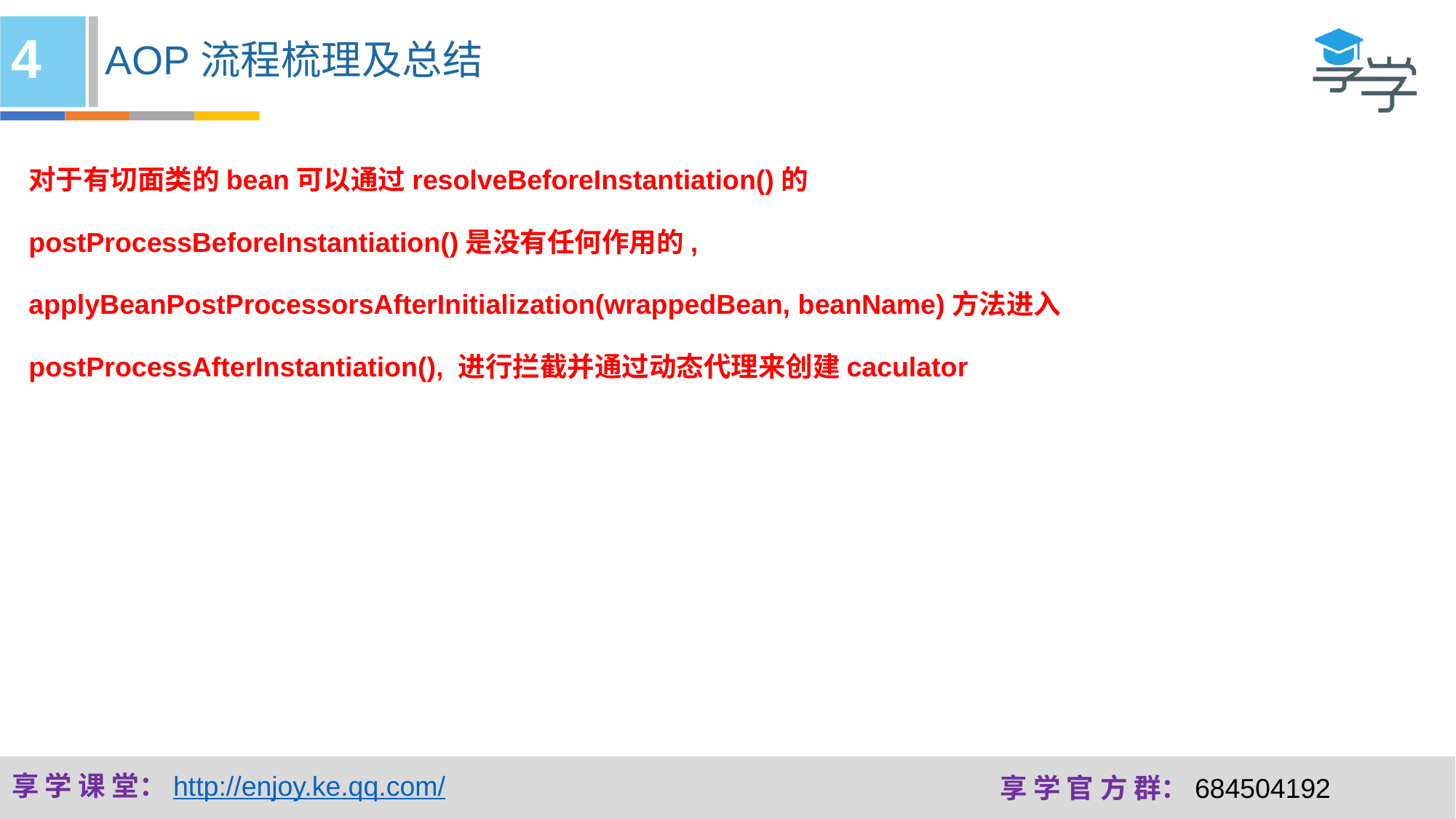

4
AOP流程梳理及总结

对于有切面类的bean可以通过resolveBeforeInstantiation()的postProcessBeforeInstantiation()是没有任何作用的, applyBeanPostProcessorsAfterInitialization(wrappedBean, beanName)方法进入postProcessAfterInstantiation(), 进行拦截并通过动态代理来创建caculator